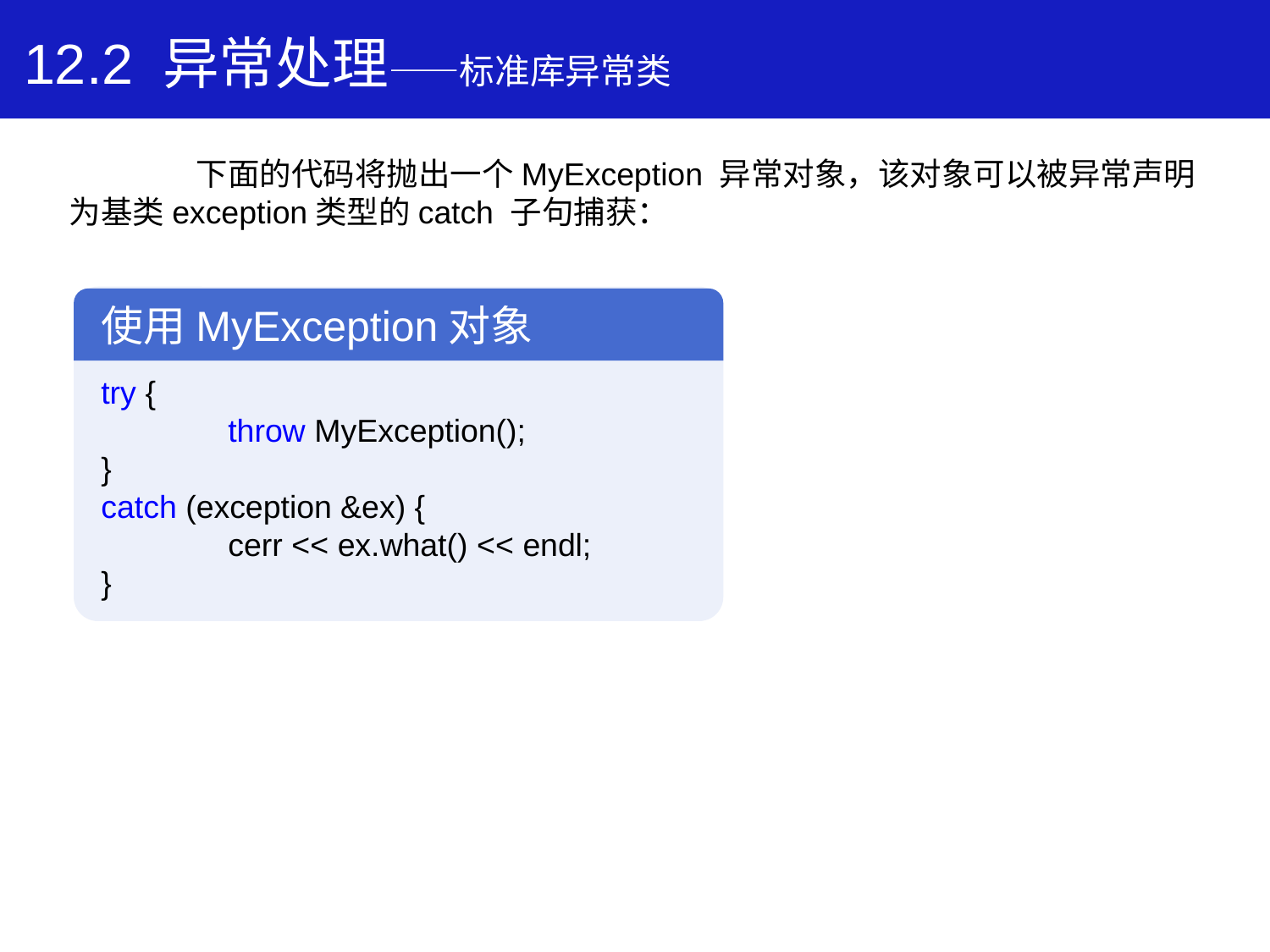

12.2 异常处理——标准库异常类
	下面的代码将抛出一个MyException 异常对象，该对象可以被异常声明
为基类exception类型的catch 子句捕获：

使用MyException对象
try {
	throw MyException();
}
catch (exception &ex) {
	cerr << ex.what() << endl;
}
25